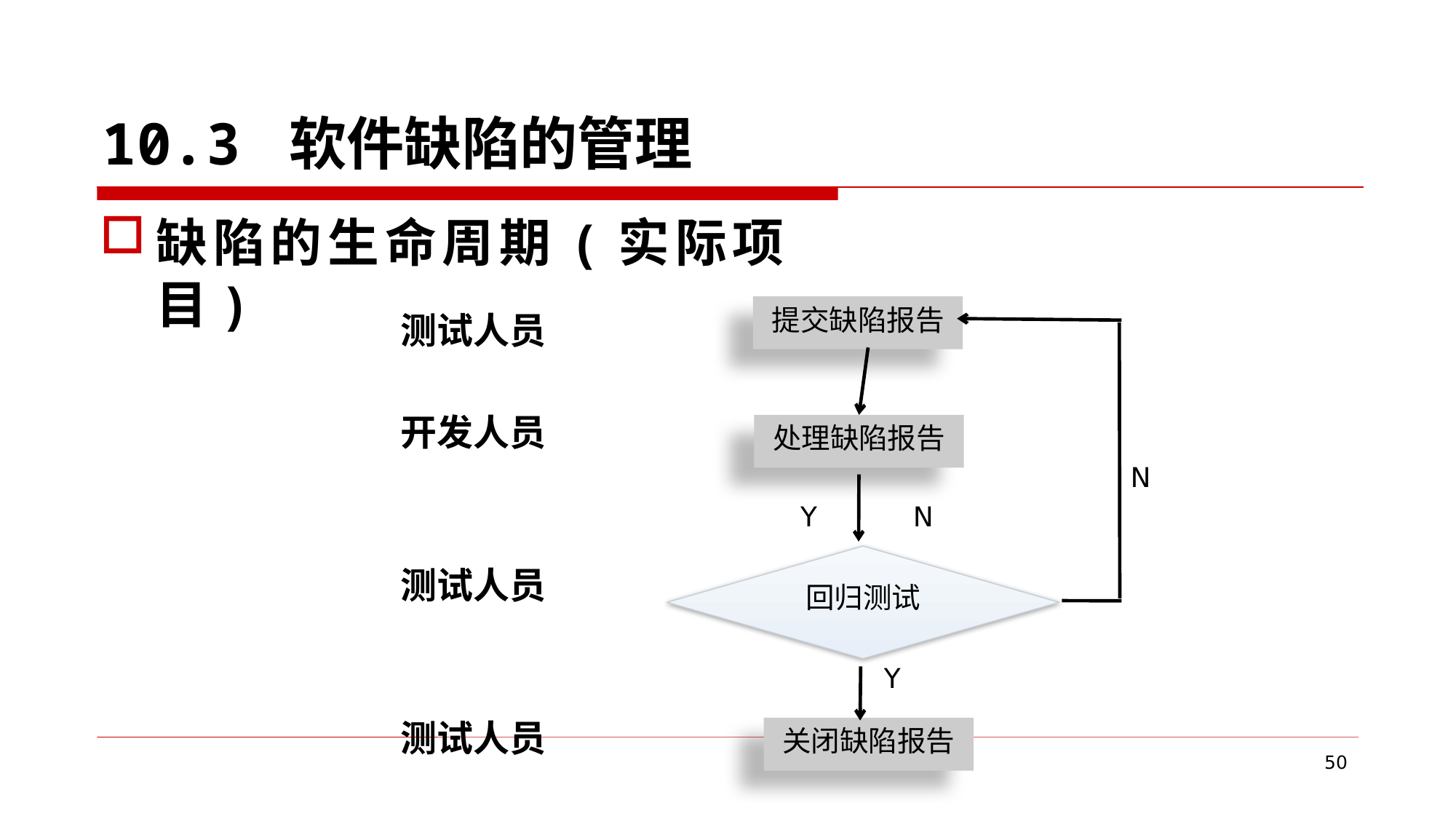

# 10.3 软件缺陷的管理
缺陷的生命周期(实际项目)
提交缺陷报告
测试人员

开发人员

测试人员

测试人员
处理缺陷报告
N
Y           N
回归测试
Y
关闭缺陷报告
50